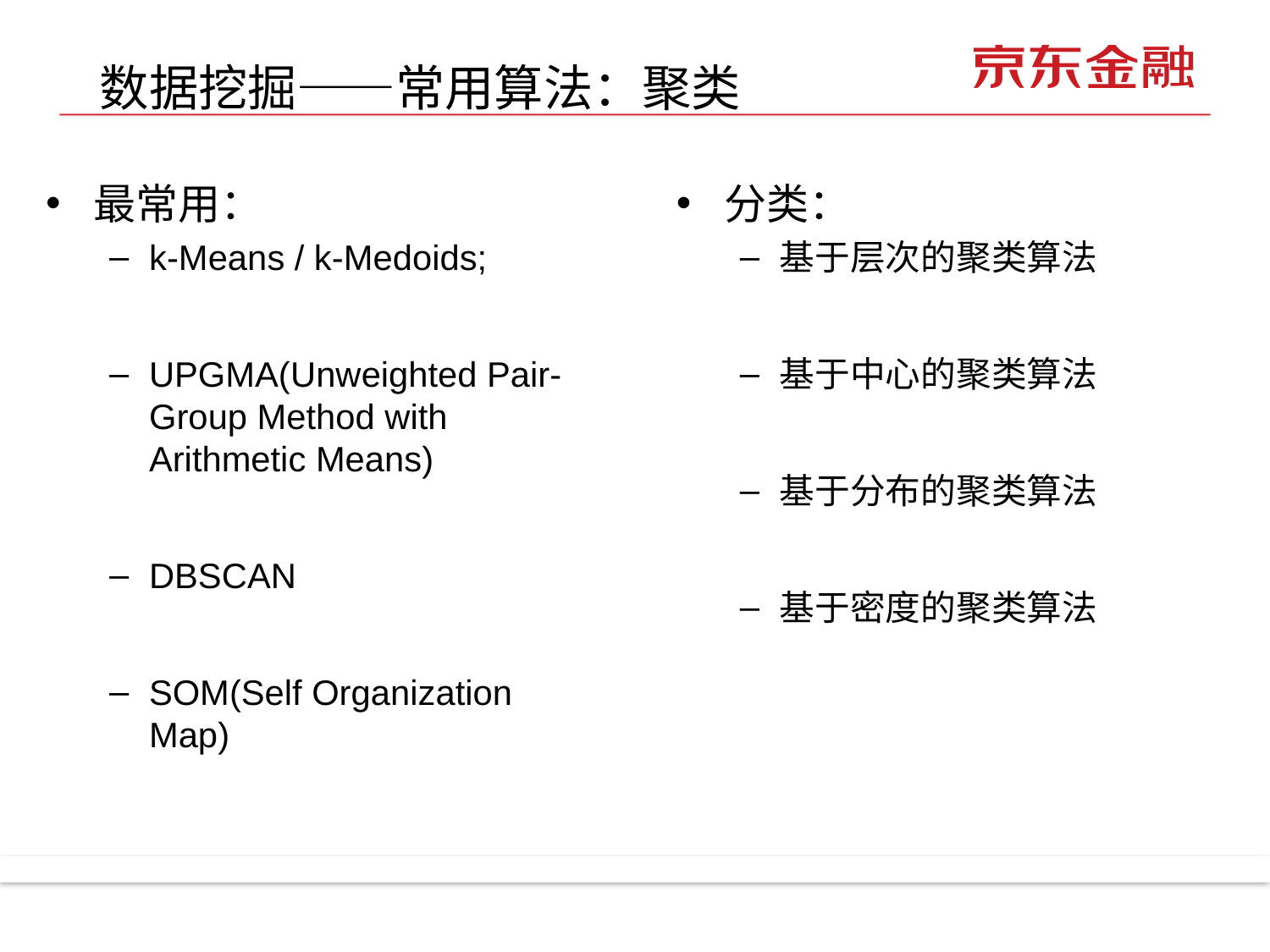

# 数据挖掘——常用算法：聚类
最常用：
k-Means / k-Medoids;

UPGMA(Unweighted Pair-Group Method with Arithmetic Means)

DBSCAN

SOM(Self Organization Map)

分类：
基于层次的聚类算法

基于中心的聚类算法

基于分布的聚类算法

基于密度的聚类算法